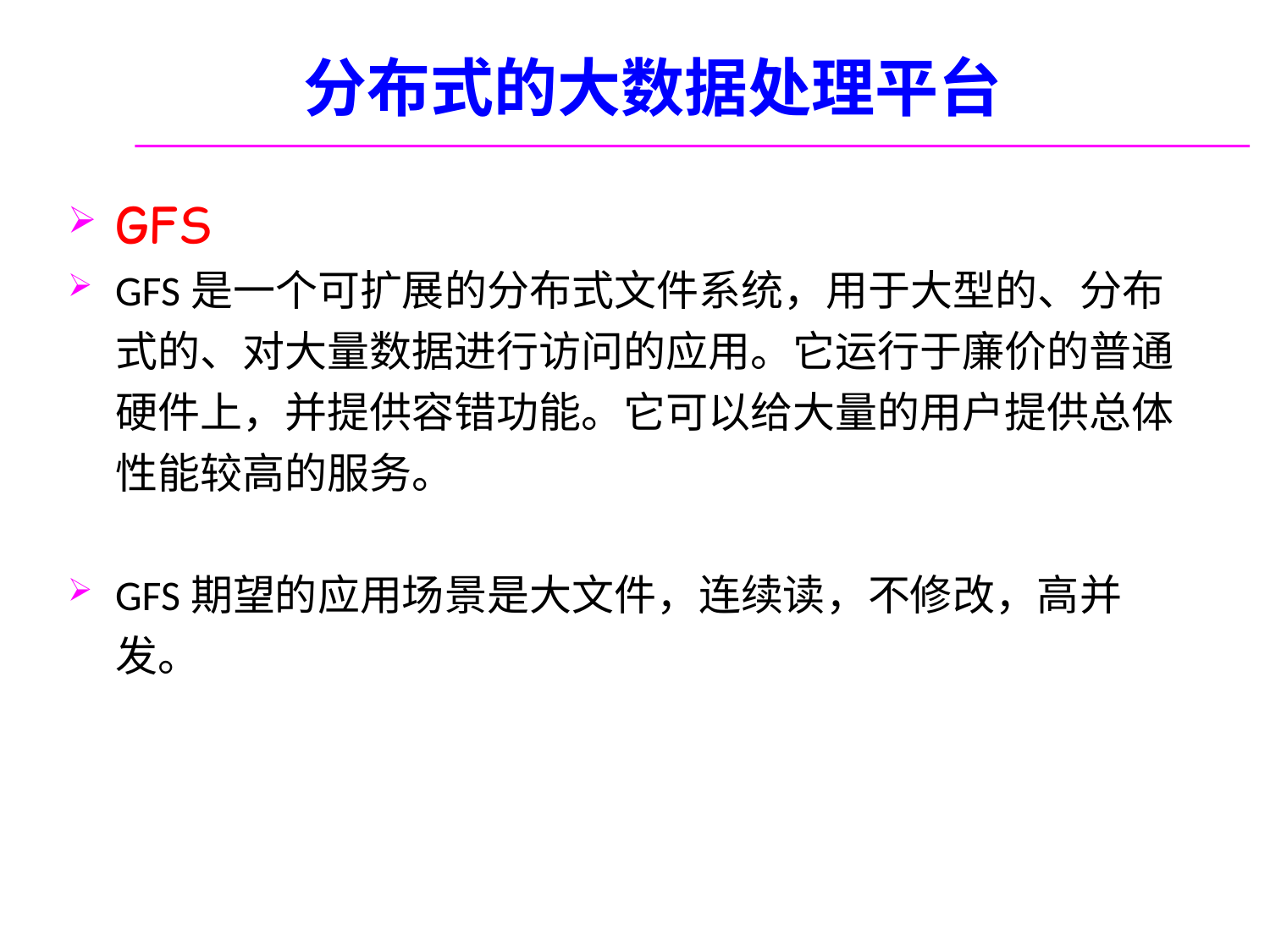

# 分布式的大数据处理平台
GFS
GFS是一个可扩展的分布式文件系统，用于大型的、分布式的、对大量数据进行访问的应用。它运行于廉价的普通硬件上，并提供容错功能。它可以给大量的用户提供总体性能较高的服务。

GFS期望的应用场景是大文件，连续读，不修改，高并发。

56